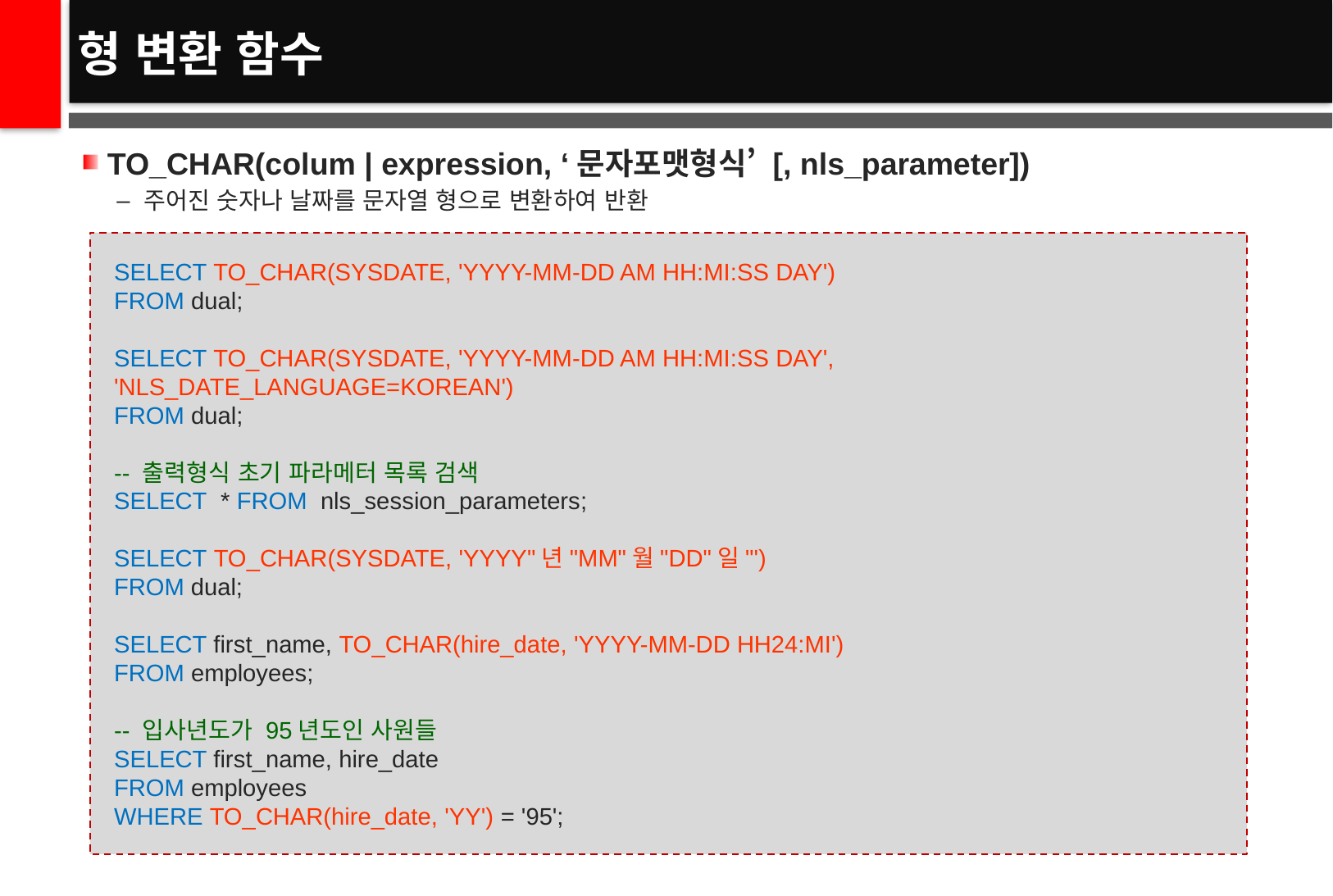

# 형 변환 함수
TO_CHAR(colum | expression, ‘문자포맷형식’ [, nls_parameter])
주어진 숫자나 날짜를 문자열 형으로 변환하여 반환
SELECT TO_CHAR(SYSDATE, 'YYYY-MM-DD AM HH:MI:SS DAY')
FROM dual;

SELECT TO_CHAR(SYSDATE, 'YYYY-MM-DD AM HH:MI:SS DAY', 'NLS_DATE_LANGUAGE=KOREAN')
FROM dual;

-- 출력형식 초기 파라메터 목록 검색
SELECT  * FROM  nls_session_parameters;

SELECT TO_CHAR(SYSDATE, 'YYYY"년"MM"월"DD"일"')
FROM dual;

SELECT first_name, TO_CHAR(hire_date, 'YYYY-MM-DD HH24:MI')
FROM employees;

-- 입사년도가 95년도인 사원들
SELECT first_name, hire_date
FROM employees
WHERE TO_CHAR(hire_date, 'YY') = '95';